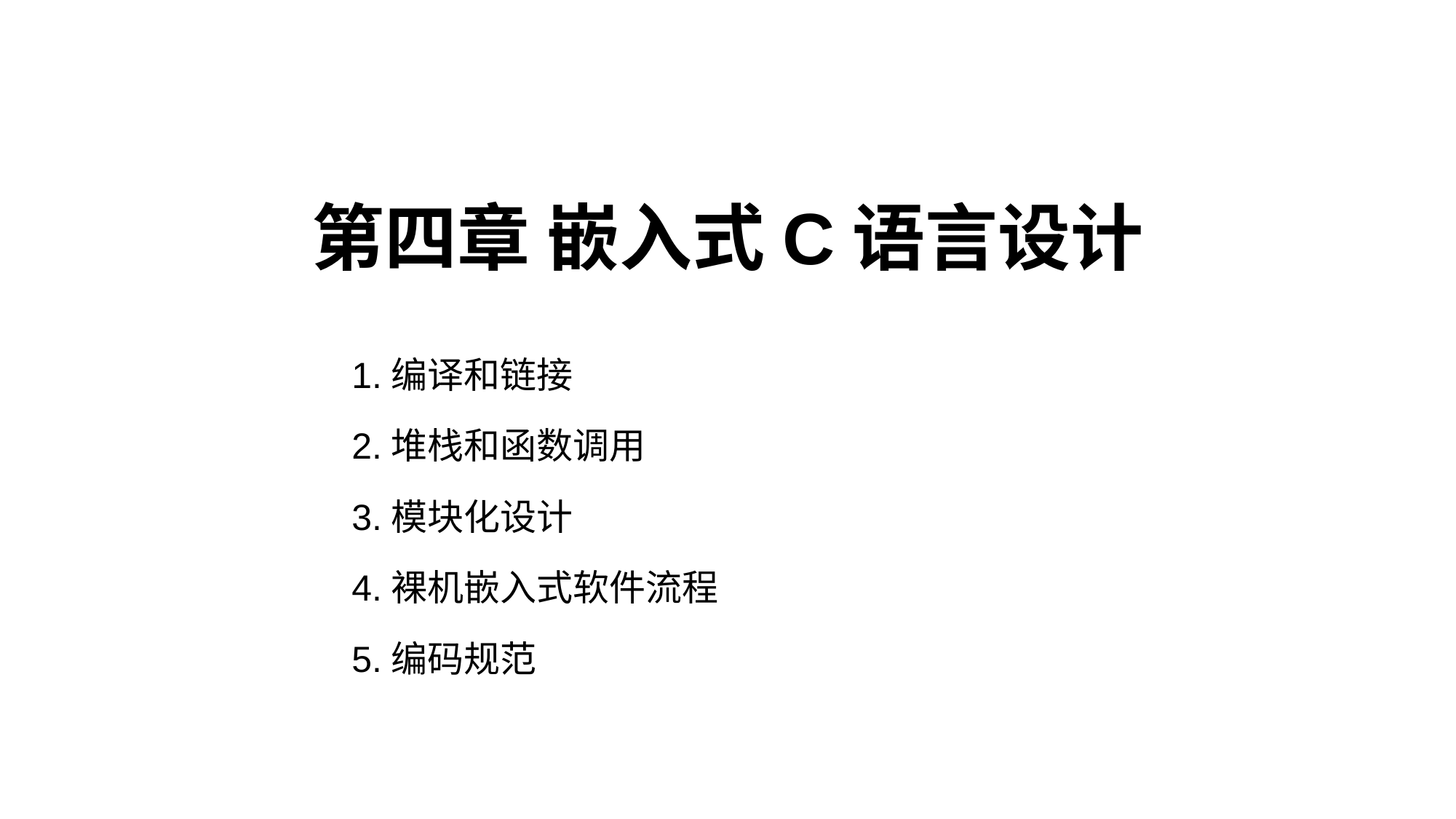

# 第四章 嵌入式C语言设计
1.编译和链接
2.堆栈和函数调用
3.模块化设计
4.裸机嵌入式软件流程
5.编码规范